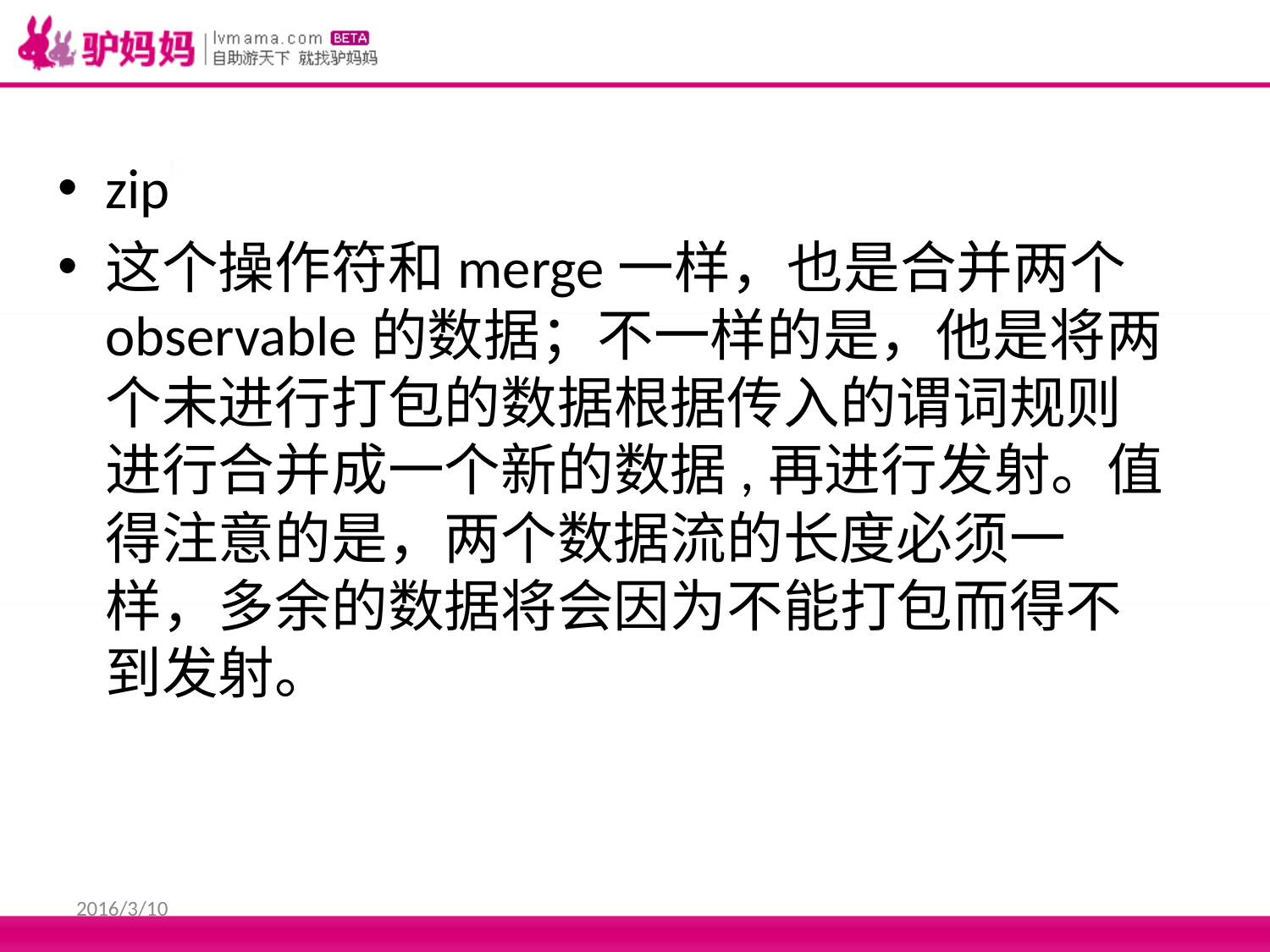

zip
这个操作符和merge一样，也是合并两个observable的数据；不一样的是，他是将两个未进行打包的数据根据传入的谓词规则进行合并成一个新的数据,再进行发射。值得注意的是，两个数据流的长度必须一样，多余的数据将会因为不能打包而得不到发射。
2016/3/10